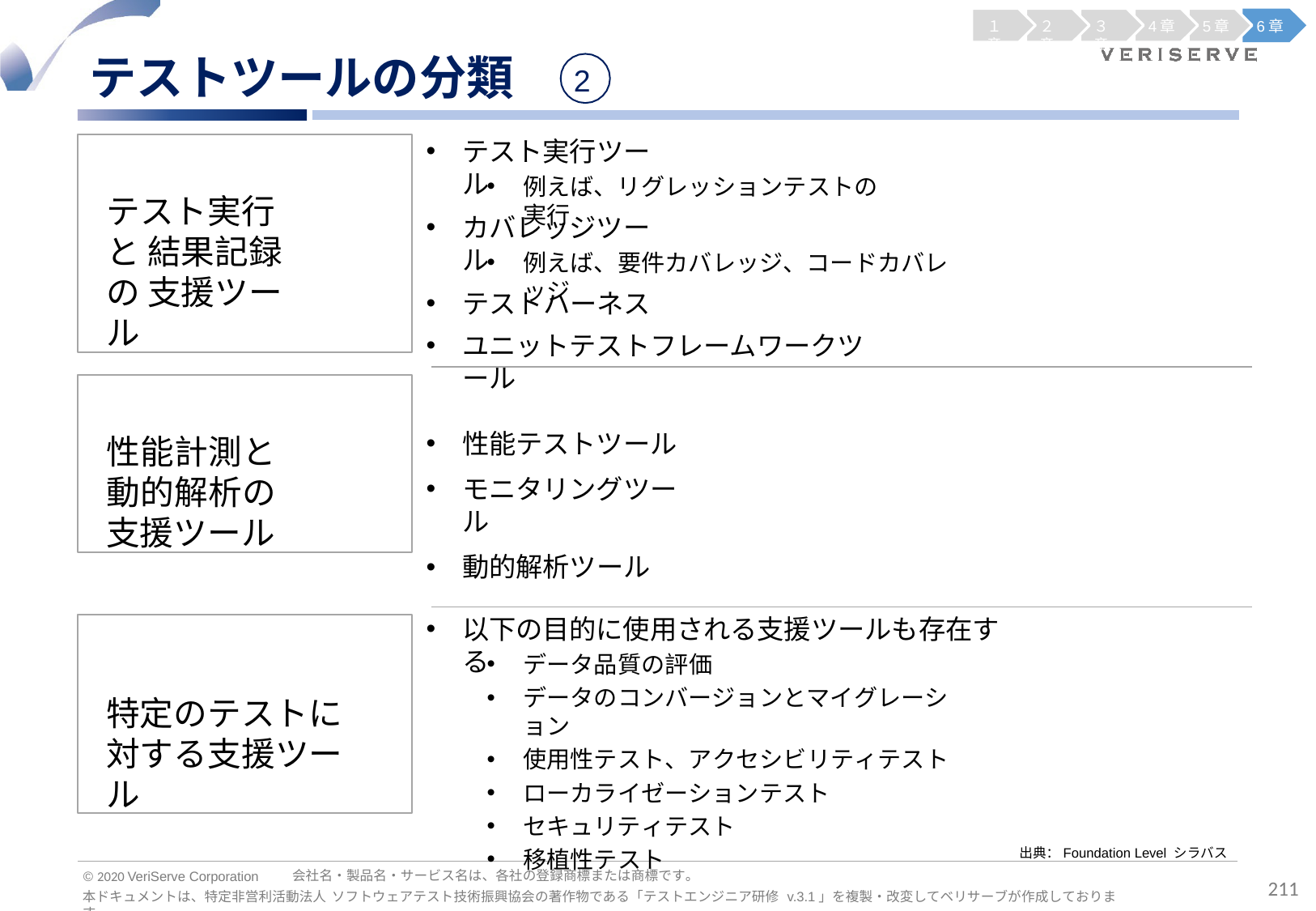

１章
２章
３章
4章
5章
6章
テストツールの分類

2
テスト実行ツール

テスト実行と 結果記録の 支援ツール
例えば、リグレッションテストの実行
カバレッジツール
例えば、要件カバレッジ、コードカバレッジ
テストハーネス
ユニットテストフレームワークツール

性能計測と 動的解析の 支援ツール
性能テストツール
モニタリングツール
動的解析ツール

以下の目的に使用される支援ツールも存在する

特定のテストに 対する支援ツール
データ品質の評価
データのコンバージョンとマイグレーション
使用性テスト、アクセシビリティテスト
ローカライゼーションテスト
セキュリティテスト
移植性テスト
出典：Foundation Level シラバス
会社名・製品名・サービス名は、各社の登録商標または商標です。
© 2020 VeriServe Corporation
211
本ドキュメントは、特定非営利活動法人 ソフトウェアテスト技術振興協会の著作物である「テストエンジニア研修 v.3.1」を複製・改変してベリサーブが作成しております。